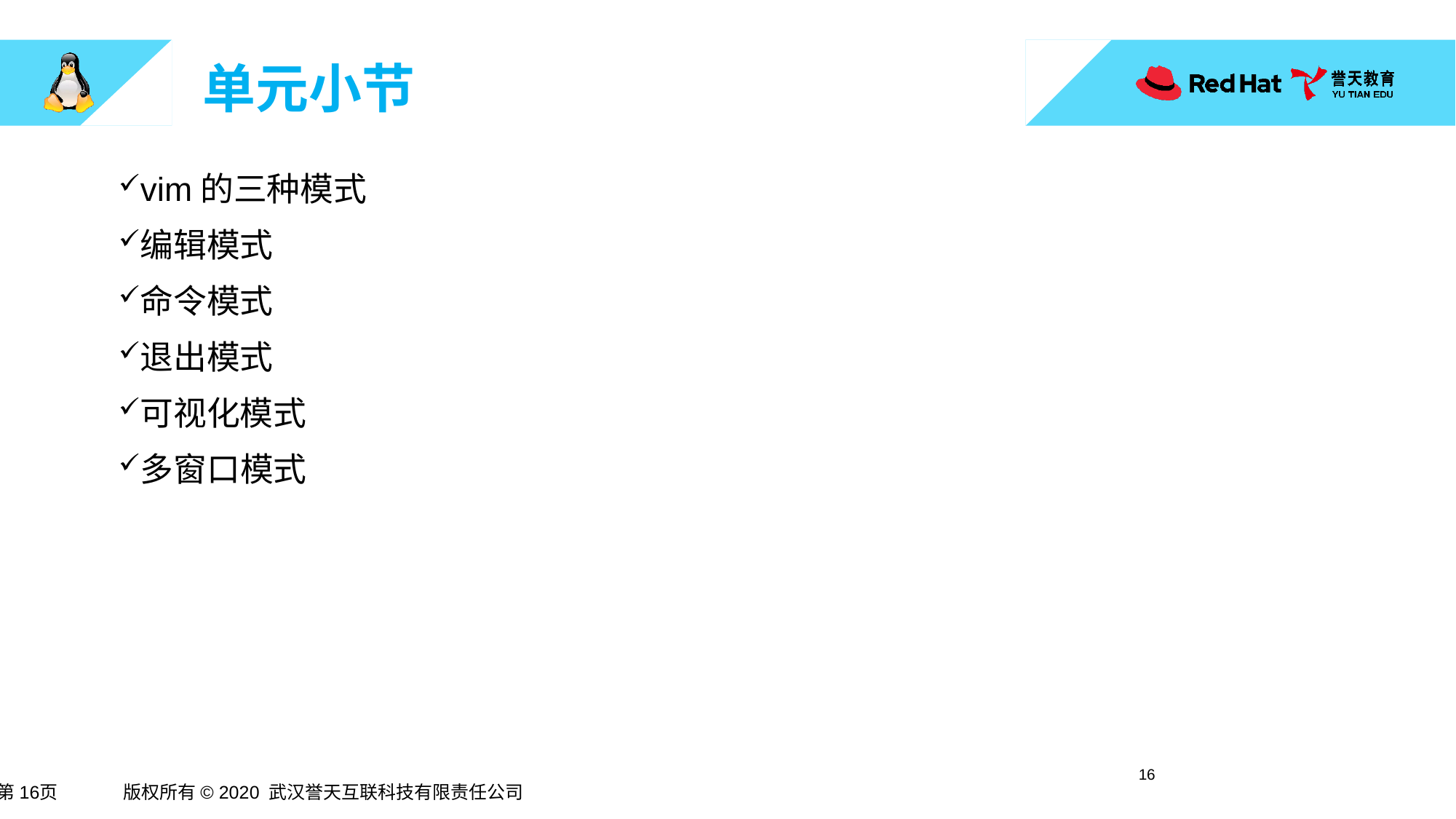

vim的三种模式
编辑模式
命令模式
退出模式
可视化模式
多窗口模式
16